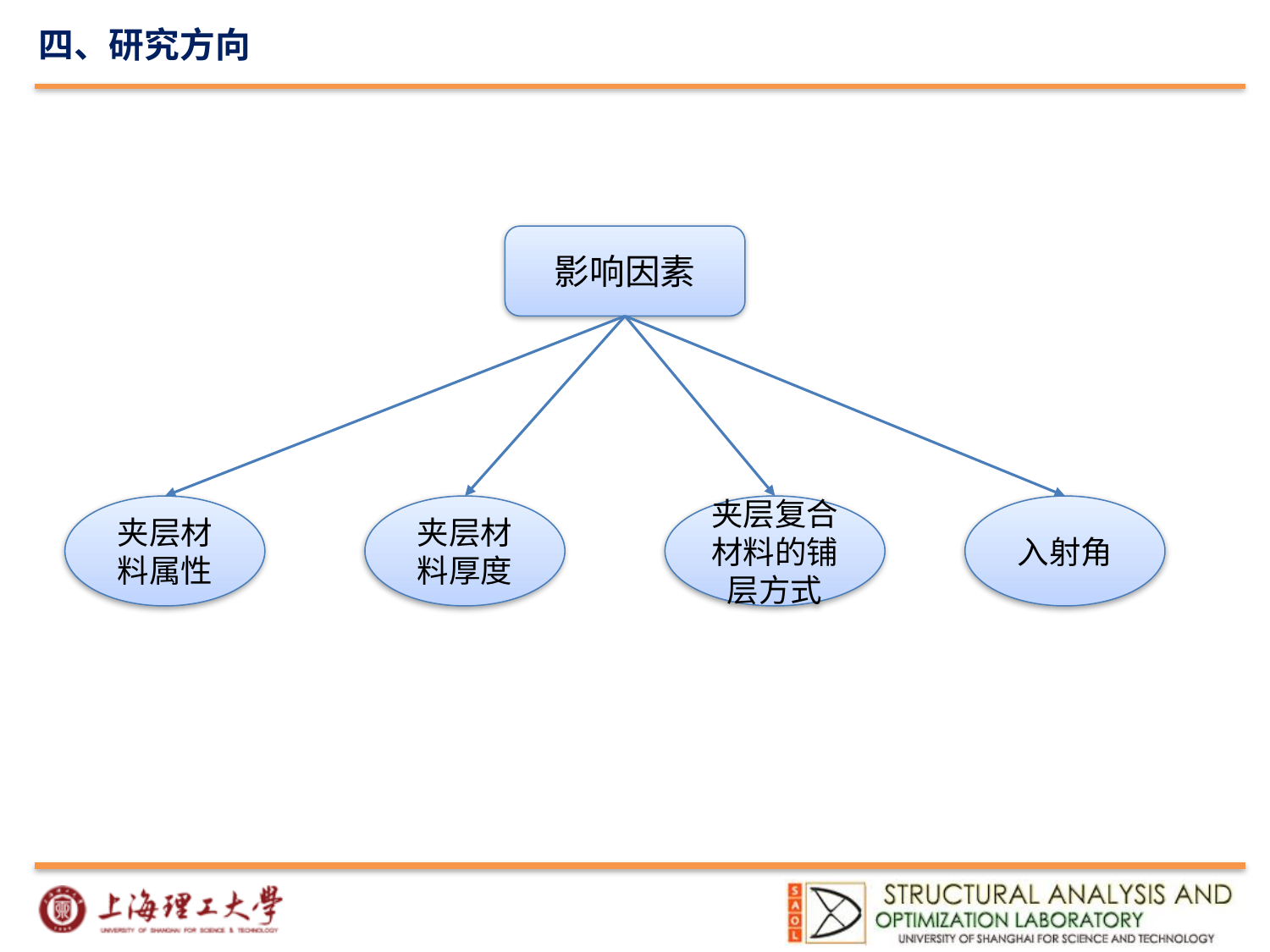

四、研究方向
影响因素
夹层材料属性
夹层材料厚度
夹层复合材料的铺层方式
入射角